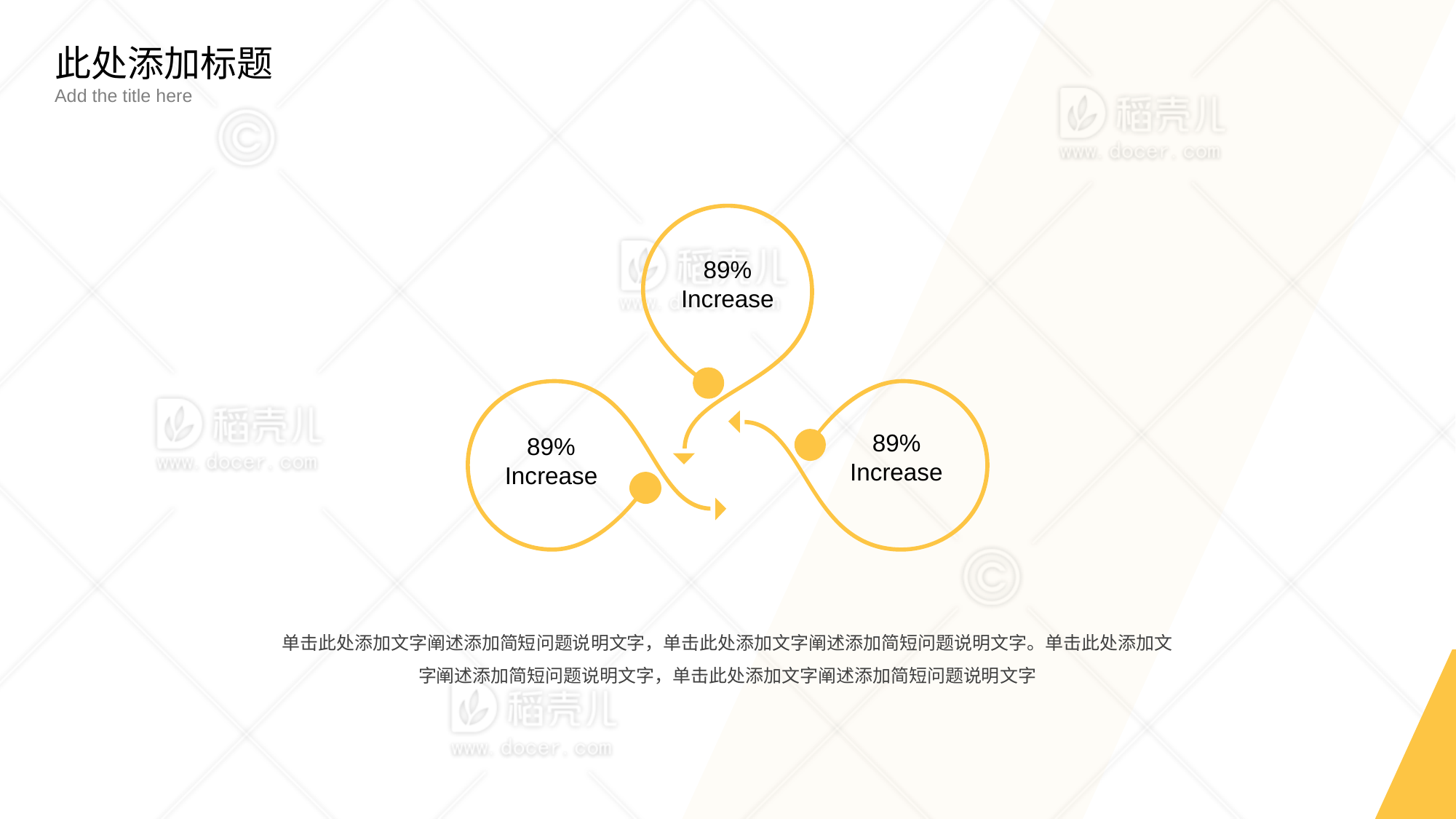

此处添加标题
Add the title here

89% Increase
89% Increase
89% Increase
单击此处添加文字阐述添加简短问题说明文字，单击此处添加文字阐述添加简短问题说明文字。单击此处添加文字阐述添加简短问题说明文字，单击此处添加文字阐述添加简短问题说明文字